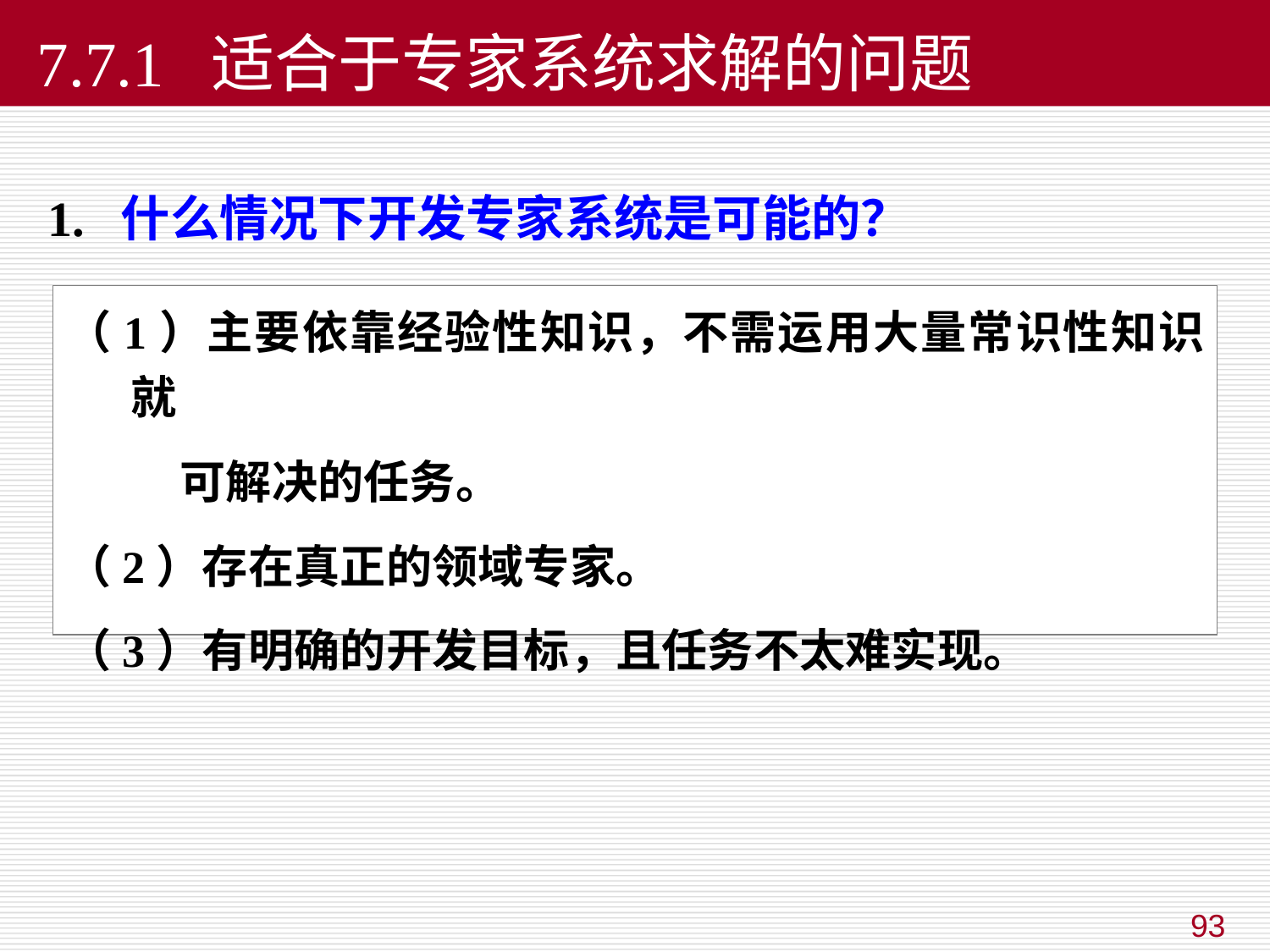

# 7.7.1  适合于专家系统求解的问题
1.  什么情况下开发专家系统是可能的？
（1）主要依靠经验性知识，不需运用大量常识性知识就
          可解决的任务。
（2）存在真正的领域专家。
（3）有明确的开发目标，且任务不太难实现。
93